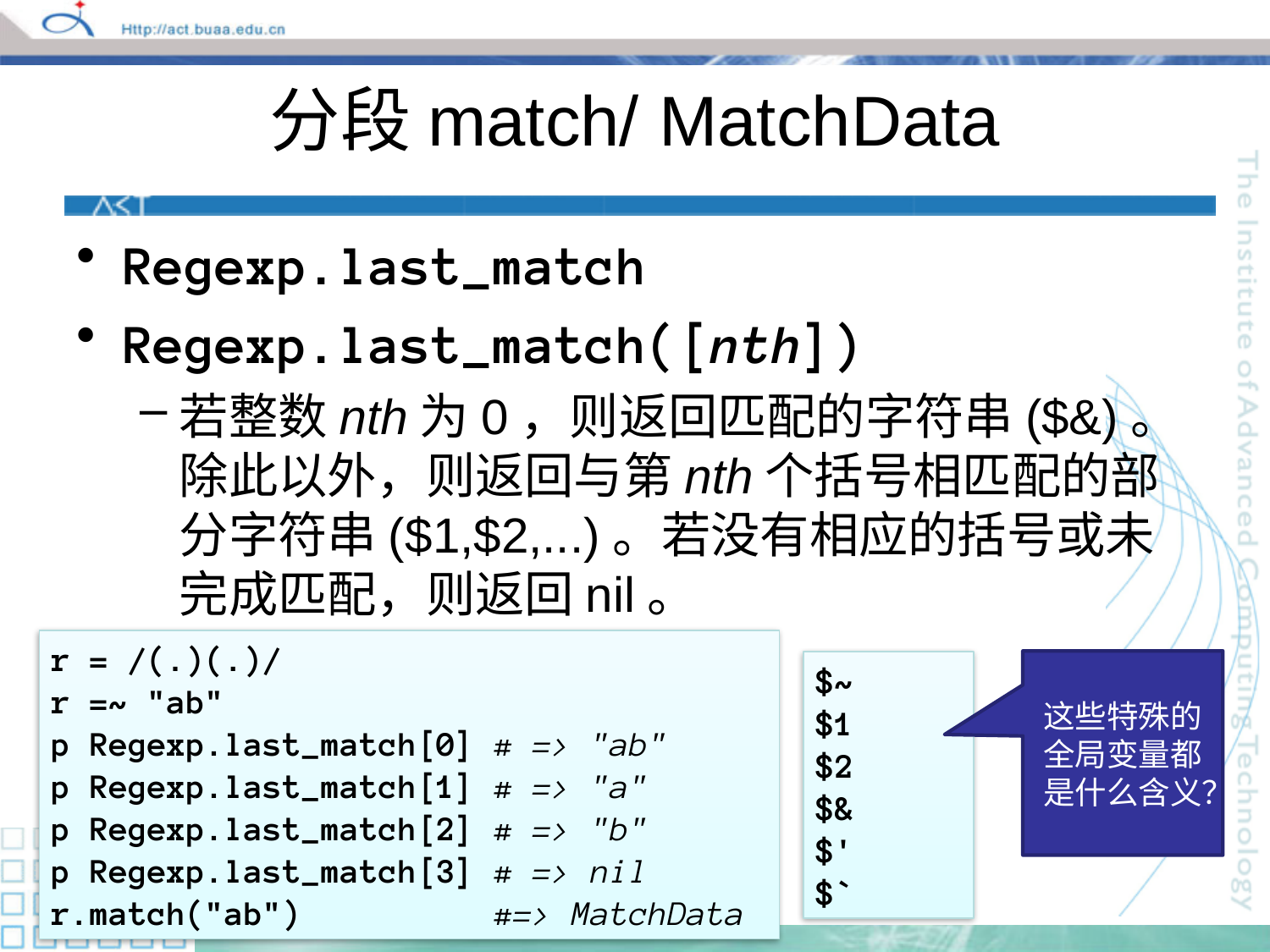

# 分段match/ MatchData
Regexp.last_match
Regexp.last_match([nth])
若整数nth为0，则返回匹配的字符串($&)。除此以外，则返回与第nth个括号相匹配的部分字符串($1,$2,...)。若没有相应的括号或未完成匹配，则返回nil。

r = /(.)(.)/
r =~ "ab"
p Regexp.last_match[0] # => "ab"
p Regexp.last_match[1] # => "a"
p Regexp.last_match[2] # => "b"
p Regexp.last_match[3] # => nil
r.match("ab")          #=> MatchData
这些特殊的全局变量都是什么含义？
$~
$1
$2
$&
$'
$`